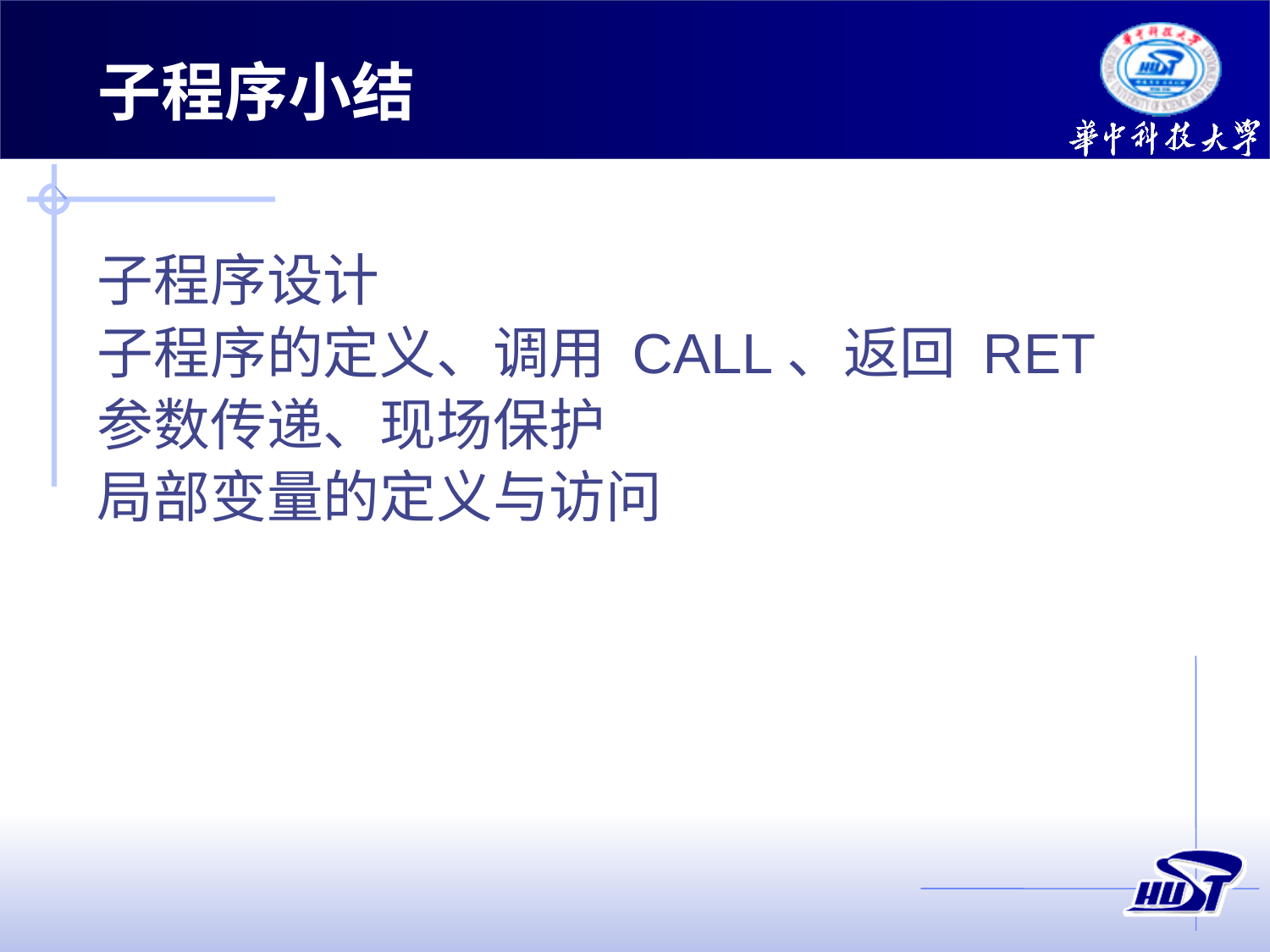

子程序小结
子程序设计
子程序的定义、调用 CALL、返回 RET
参数传递、现场保护
局部变量的定义与访问